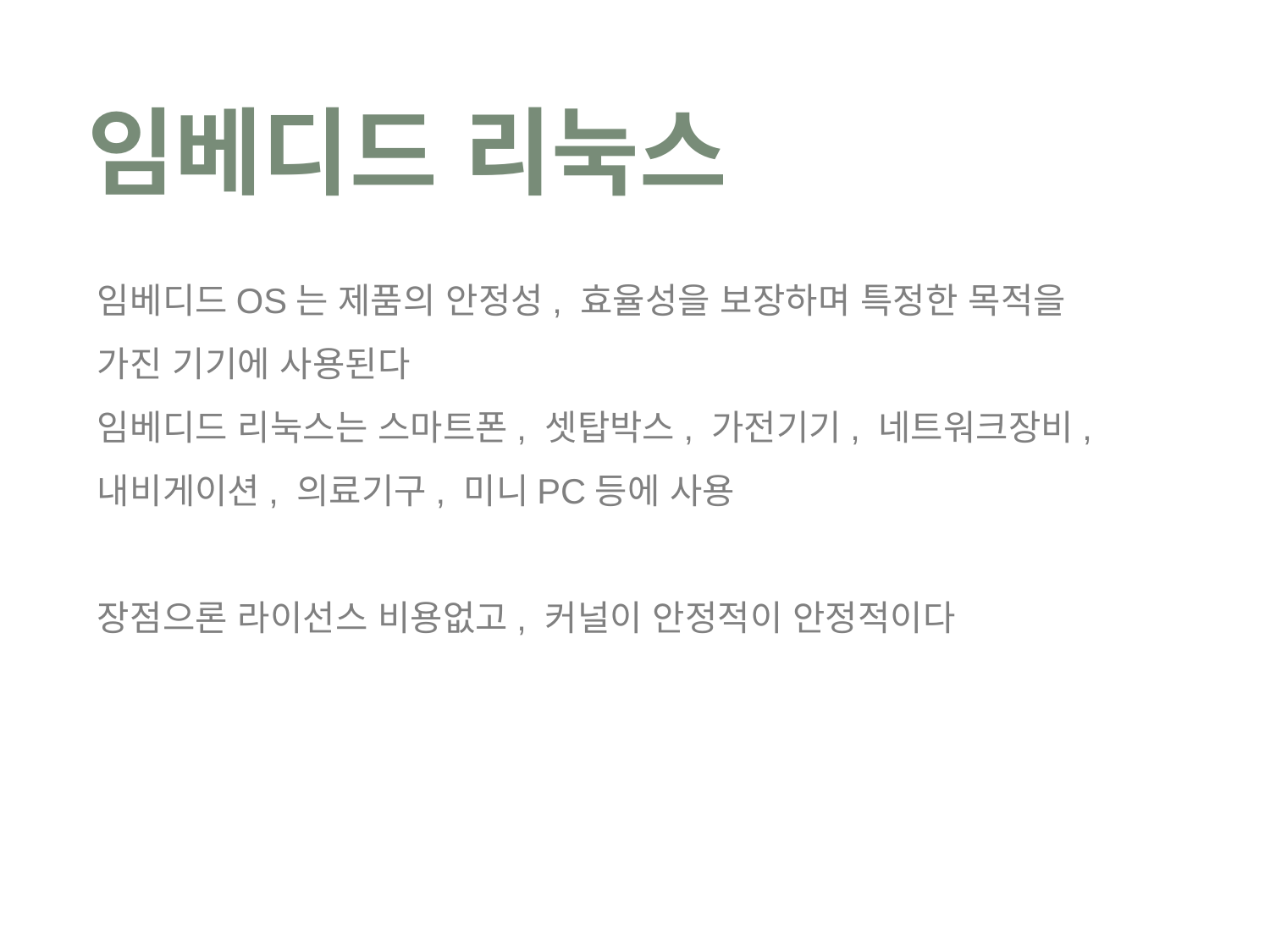

임베디드 리눅스
임베디드OS는 제품의 안정성, 효율성을 보장하며 특정한 목적을 가진 기기에 사용된다
임베디드 리눅스는 스마트폰, 셋탑박스, 가전기기, 네트워크장비, 내비게이션, 의료기구, 미니PC등에 사용

장점으론 라이선스 비용없고, 커널이 안정적이 안정적이다